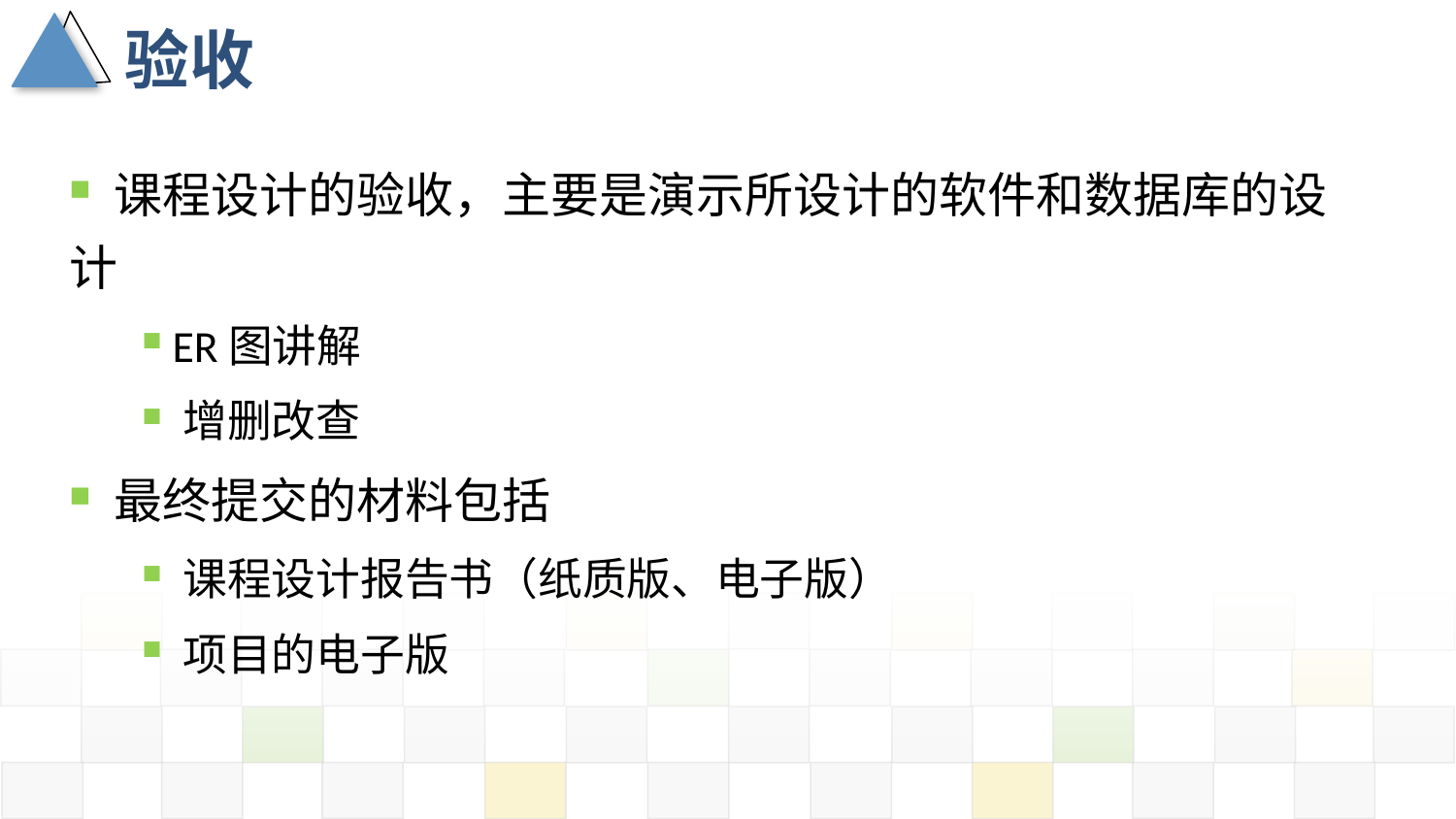

# 验收
 课程设计的验收，主要是演示所设计的软件和数据库的设计
 ER图讲解
 增删改查
 最终提交的材料包括
 课程设计报告书（纸质版、电子版）
 项目的电子版